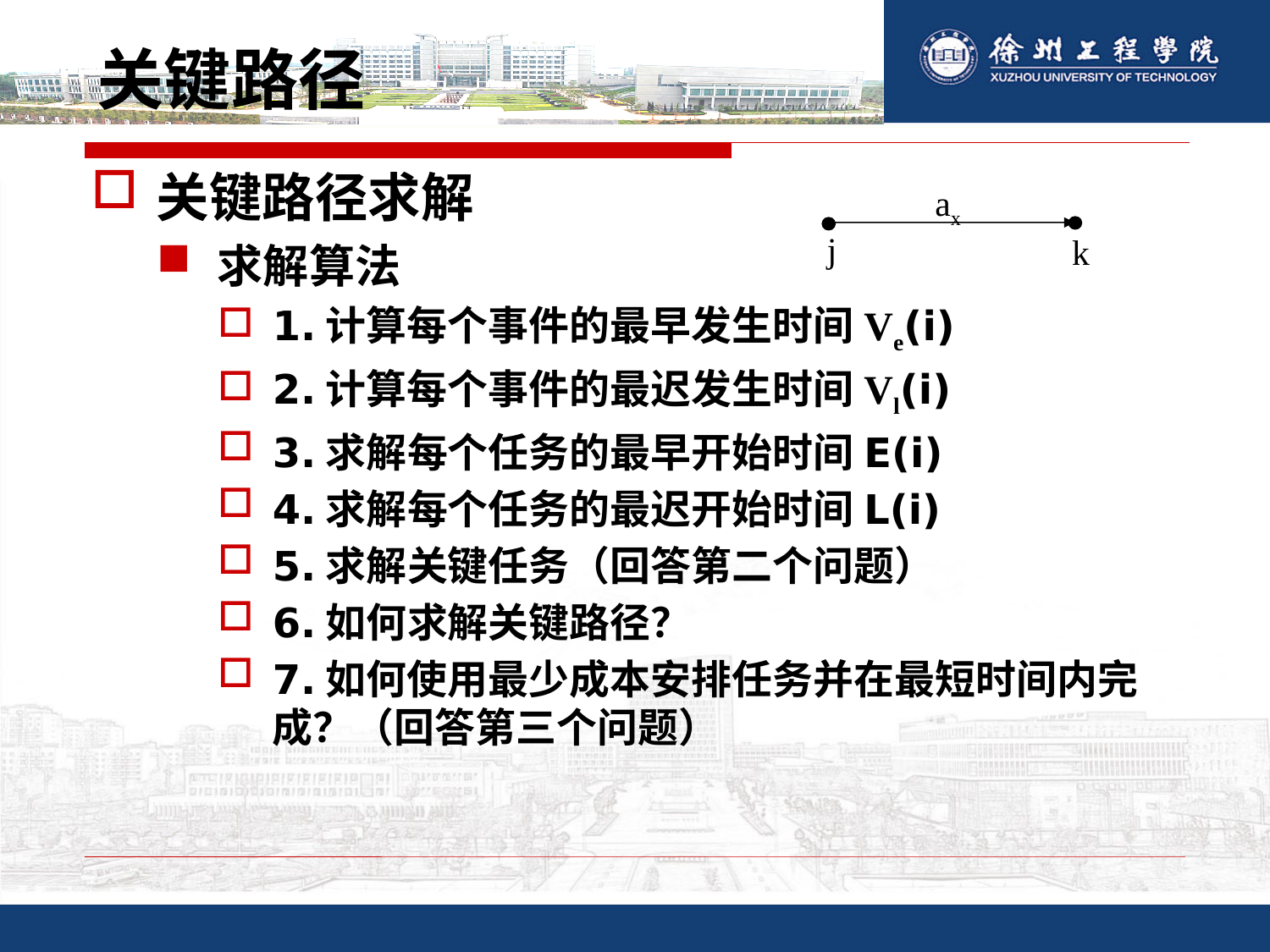

# 关键路径
关键路径求解
求解算法
1.计算每个事件的最早发生时间Ve(i)
2.计算每个事件的最迟发生时间Vl(i)
3.求解每个任务的最早开始时间E(i)
4.求解每个任务的最迟开始时间L(i)
5.求解关键任务（回答第二个问题）
6.如何求解关键路径？
7.如何使用最少成本安排任务并在最短时间内完成？（回答第三个问题）
ax

j
k